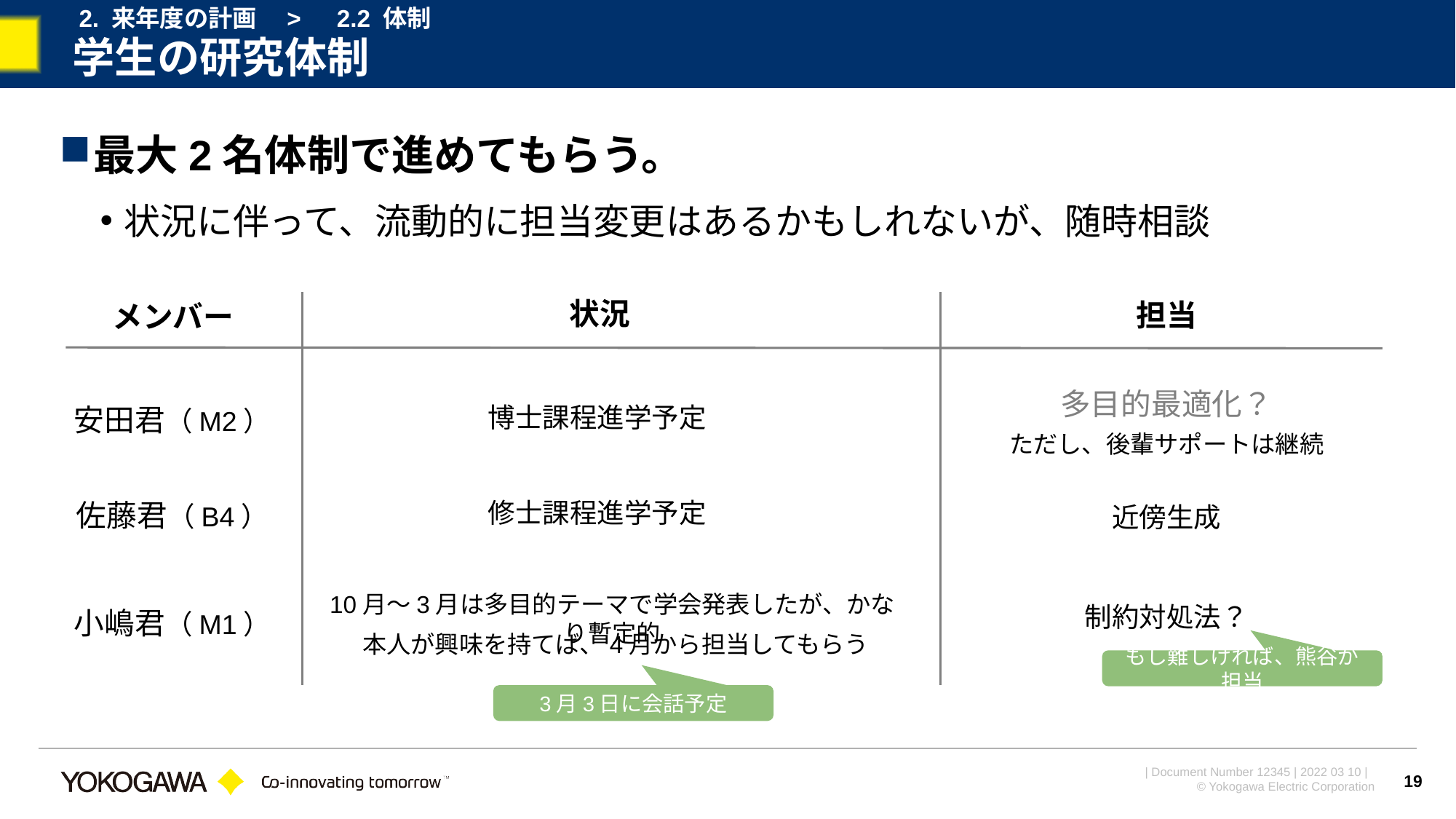

2. 来年度の計画　>　2.2 体制
# 学生の研究体制
最大2名体制で進めてもらう。
状況に伴って、流動的に担当変更はあるかもしれないが、随時相談
状況
担当
メンバー
多目的最適化？
博士課程進学予定
安田君（M2）
ただし、後輩サポートは継続
佐藤君（B4）
修士課程進学予定
近傍生成
10月～3月は多目的テーマで学会発表したが、かなり暫定的
制約対処法？
小嶋君（M1）
本人が興味を持てば、4月から担当してもらう
もし難しければ、熊谷が担当
3月3日に会話予定
19